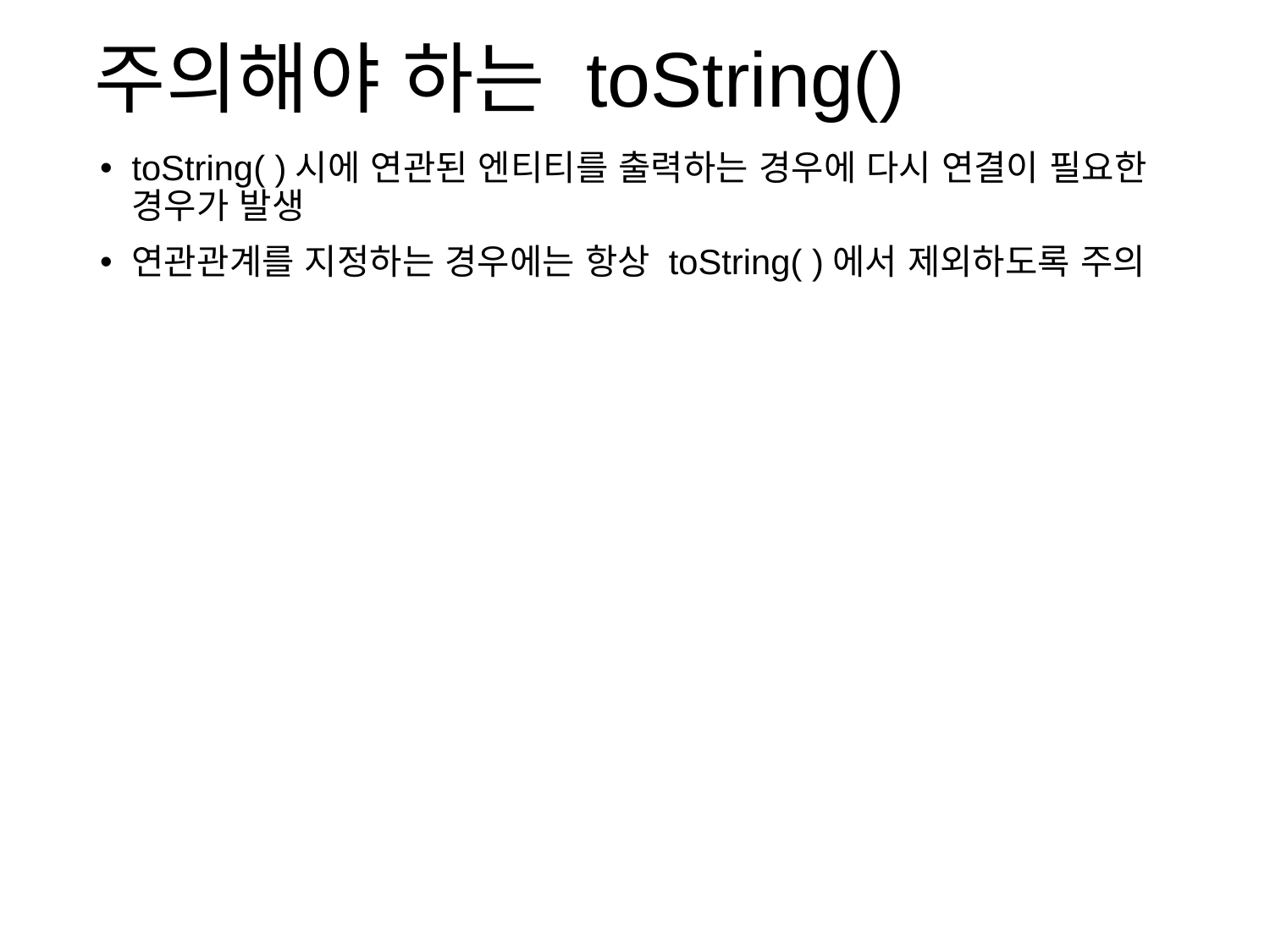

# 주의해야 하는 toString()
toString( )시에 연관된 엔티티를 출력하는 경우에 다시 연결이 필요한 경우가 발생
연관관계를 지정하는 경우에는 항상 toString( )에서 제외하도록 주의